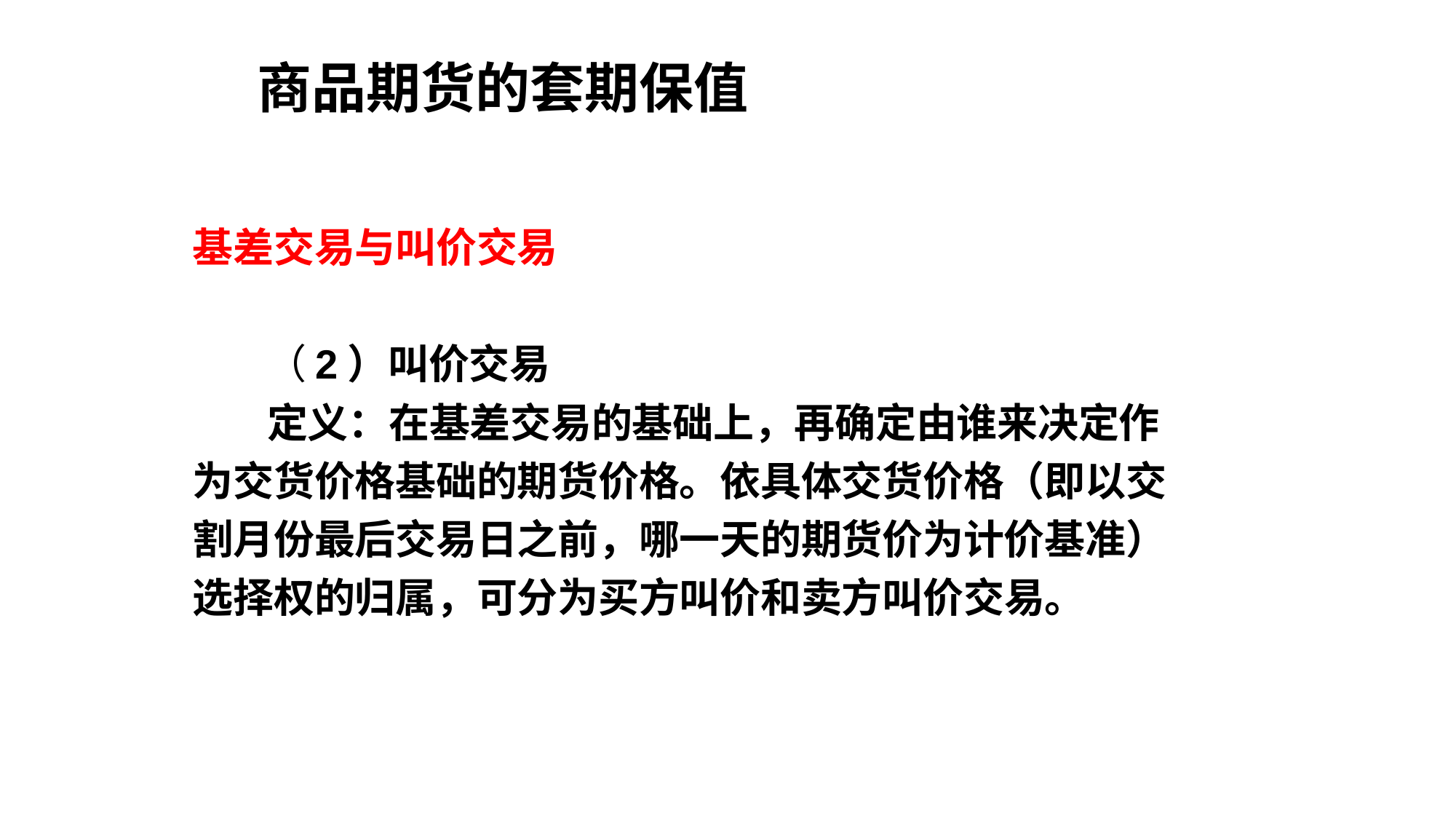

商品期货的套期保值
基差交易与叫价交易

       （2）叫价交易
       定义：在基差交易的基础上，再确定由谁来决定作
为交货价格基础的期货价格。依具体交货价格（即以交
割月份最后交易日之前，哪一天的期货价为计价基准）
选择权的归属，可分为买方叫价和卖方叫价交易。